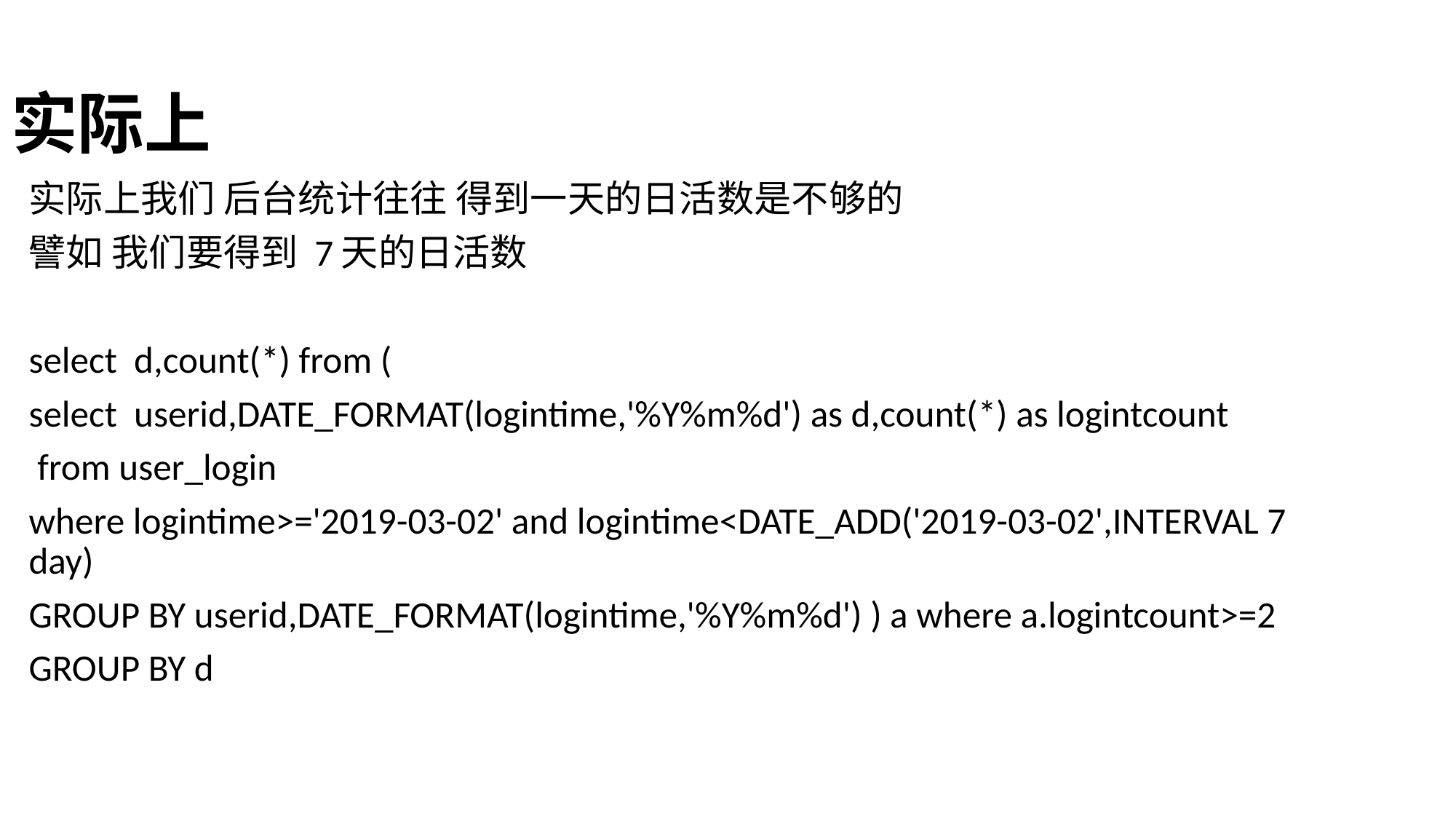

# 实际上
实际上我们 后台统计往往 得到一天的日活数是不够的
譬如 我们要得到 7天的日活数

select  d,count(*) from (
select  userid,DATE_FORMAT(logintime,'%Y%m%d') as d,count(*) as logintcount
 from user_login
where logintime>='2019-03-02' and logintime<DATE_ADD('2019-03-02',INTERVAL 7 day)
GROUP BY userid,DATE_FORMAT(logintime,'%Y%m%d') ) a where a.logintcount>=2
GROUP BY d